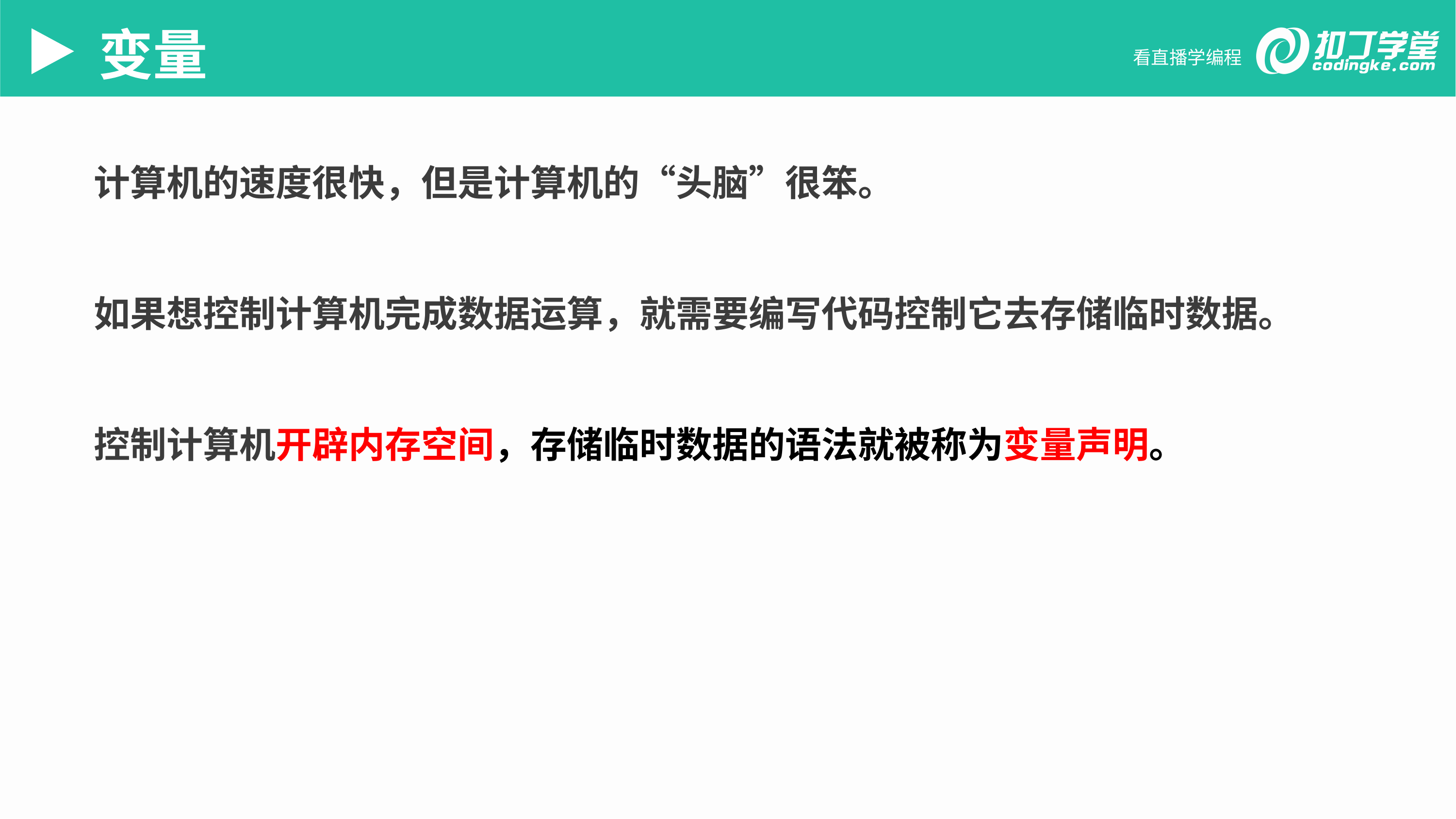

变量
计算机的速度很快，但是计算机的“头脑”很笨。

如果想控制计算机完成数据运算，就需要编写代码控制它去存储临时数据。

控制计算机开辟内存空间，存储临时数据的语法就被称为变量声明。